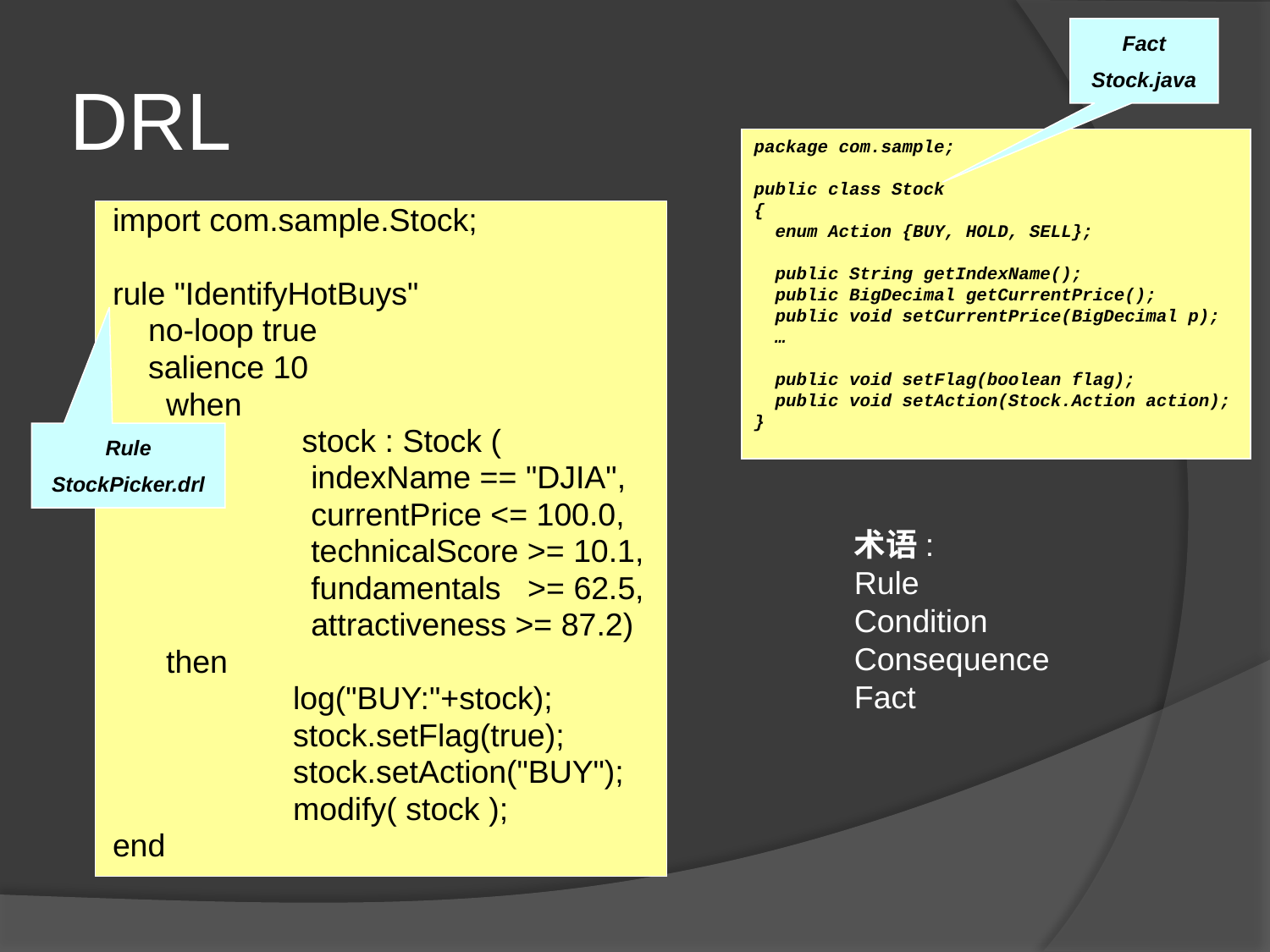

Fact
Stock.java
# DRL
package com.sample;

public class Stock
{
  enum Action {BUY, HOLD, SELL};

  public String getIndexName();
  public BigDecimal getCurrentPrice();
  public void setCurrentPrice(BigDecimal p);
  …

  public void setFlag(boolean flag);
  public void setAction(Stock.Action action);
}

import com.sample.Stock;

rule "IdentifyHotBuys"
    no-loop true
    salience 10
	when
	 	 stock : Stock (
		  indexName == "DJIA",
		  currentPrice <= 100.0,
		  technicalScore >= 10.1,
		  fundamentals   >= 62.5,
		  attractiveness >= 87.2)
	then
		log("BUY:"+stock);
		stock.setFlag(true);
		stock.setAction("BUY");
		modify( stock );
end
Rule
StockPicker.drl
术语:
Rule
Condition
Consequence
Fact